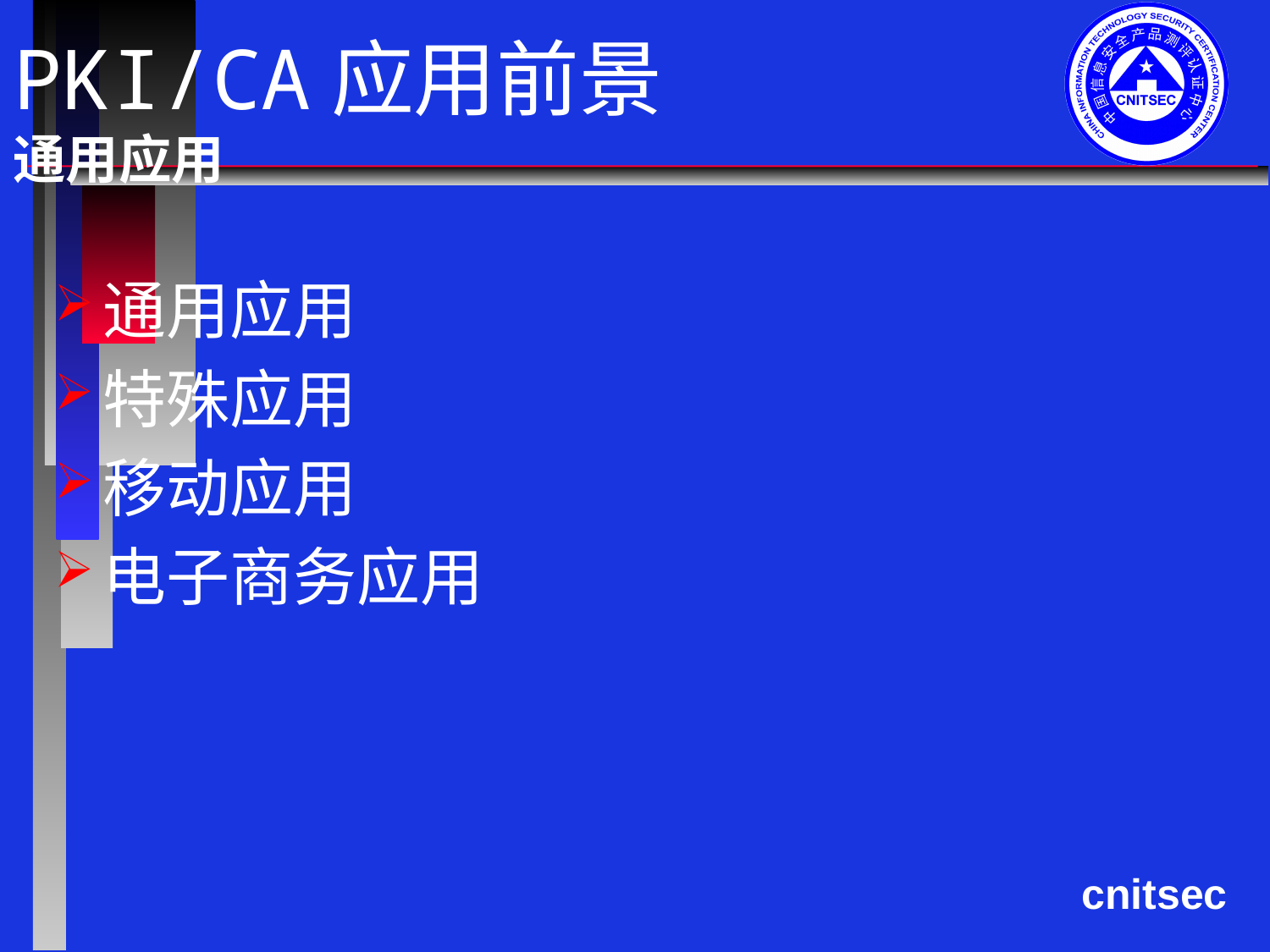

# PKI/CA应用前景 通用应用
通用应用
特殊应用
移动应用
电子商务应用